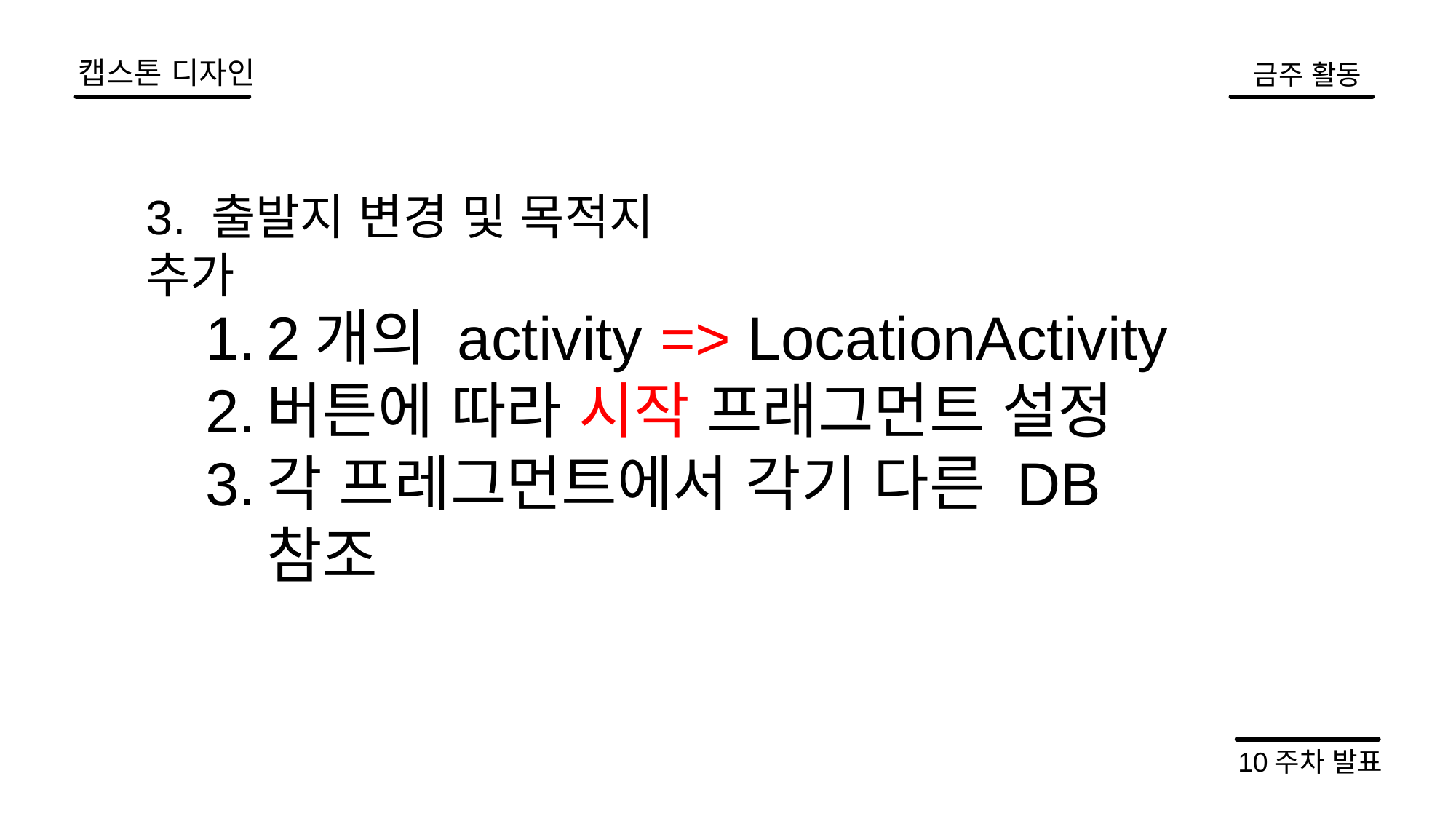

캡스톤 디자인
금주 활동
3. 출발지 변경 및 목적지 추가
2개의 activity => LocationActivity
버튼에 따라 시작 프래그먼트 설정
각 프레그먼트에서 각기 다른 DB 참조
10주차 발표